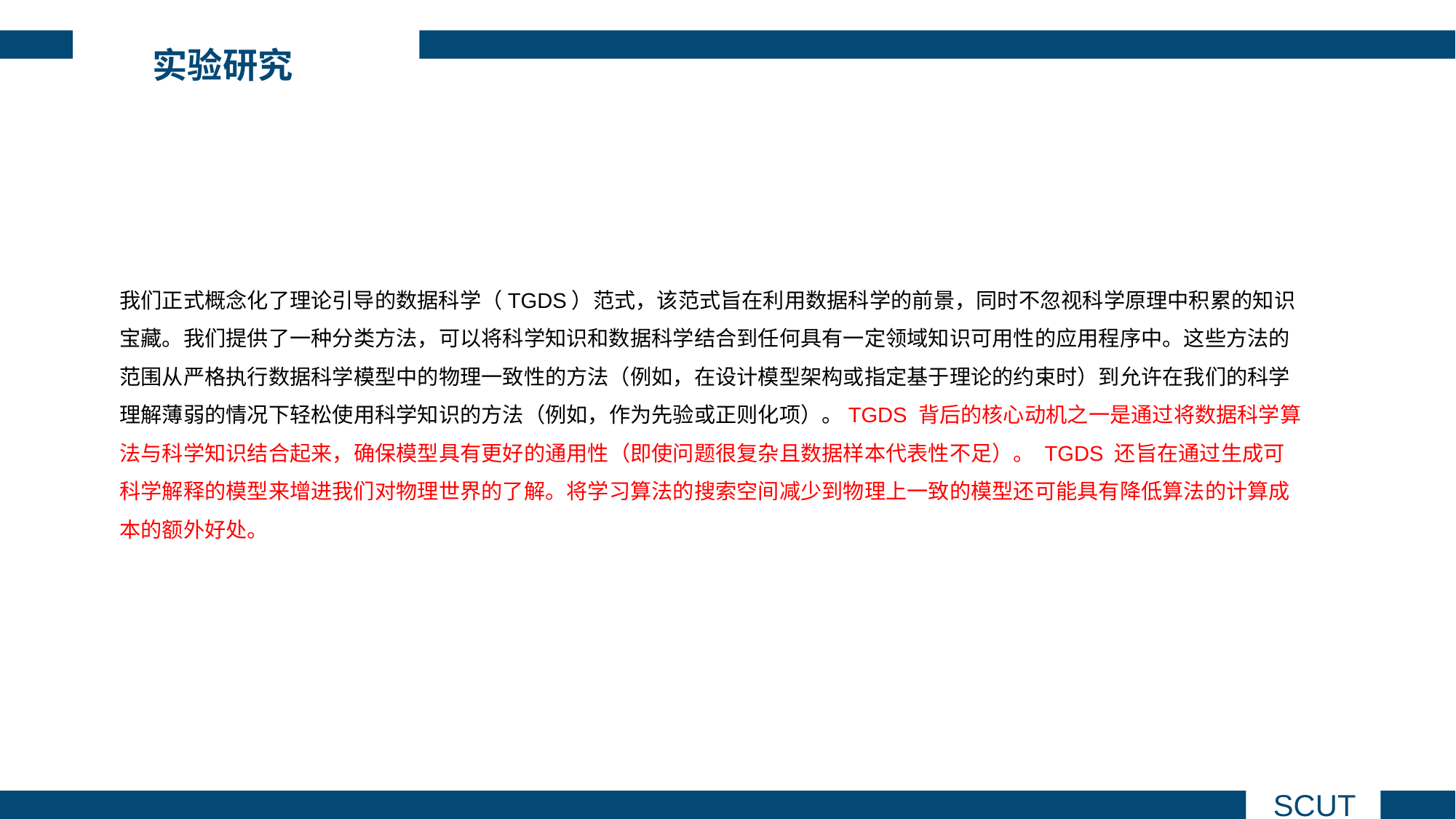

实验研究

我们正式概念化了理论引导的数据科学（TGDS）范式，该范式旨在利用数据科学的前景，同时不忽视科学原理中积累的知识宝藏。我们提供了一种分类方法，可以将科学知识和数据科学结合到任何具有一定领域知识可用性的应用程序中。这些方法的范围从严格执行数据科学模型中的物理一致性的方法（例如，在设计模型架构或指定基于理论的约束时）到允许在我们的科学理解薄弱的情况下轻松使用科学知识的方法（例如，作为先验或正则化项）。TGDS 背后的核心动机之一是通过将数据科学算法与科学知识结合起来，确保模型具有更好的通用性（即使问题很复杂且数据样本代表性不足）。 TGDS 还旨在通过生成可科学解释的模型来增进我们对物理世界的了解。将学习算法的搜索空间减少到物理上一致的模型还可能具有降低算法的计算成本的额外好处。
SCUT